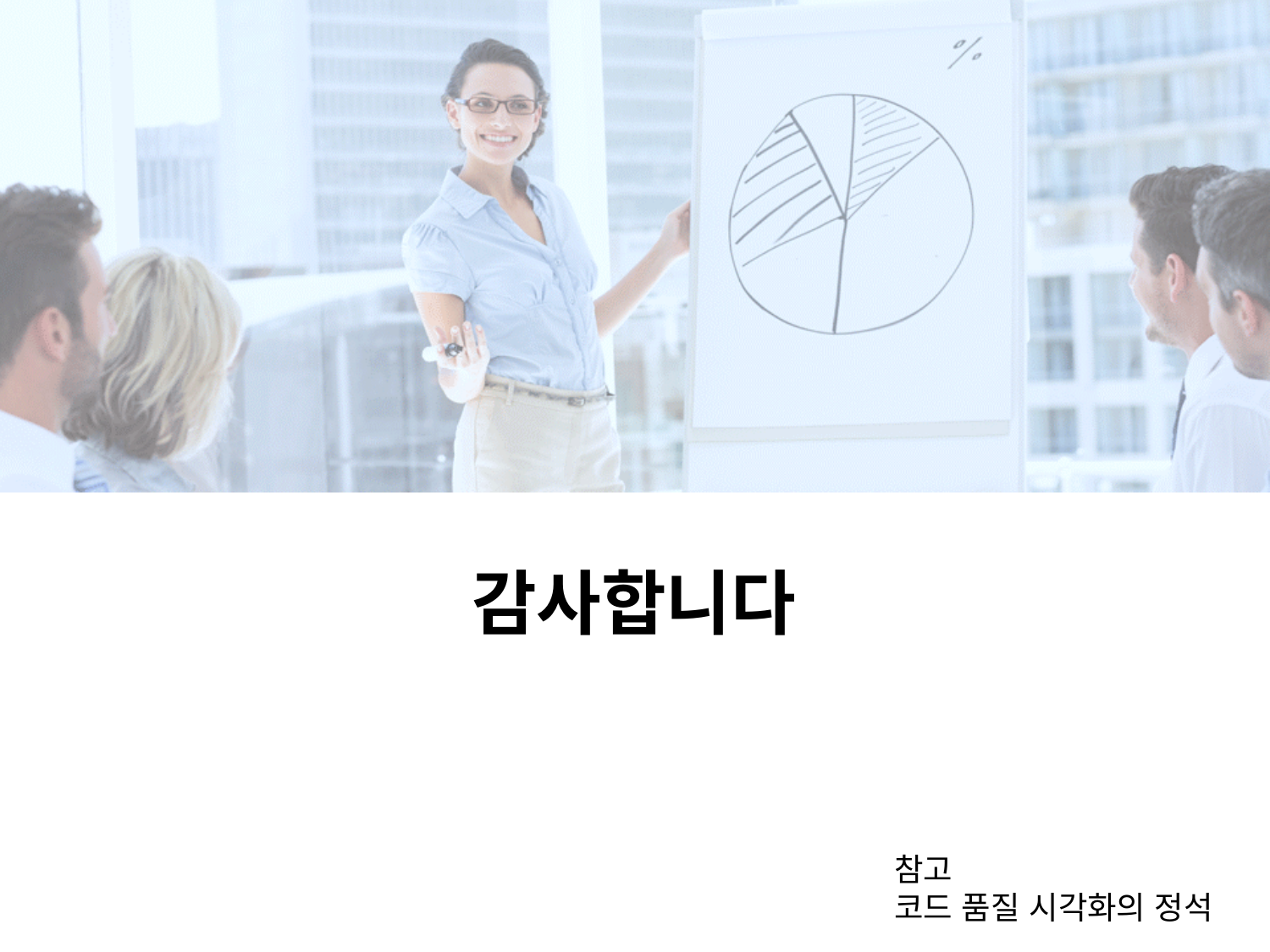

# 감사합니다
참고
코드 품질 시각화의 정석